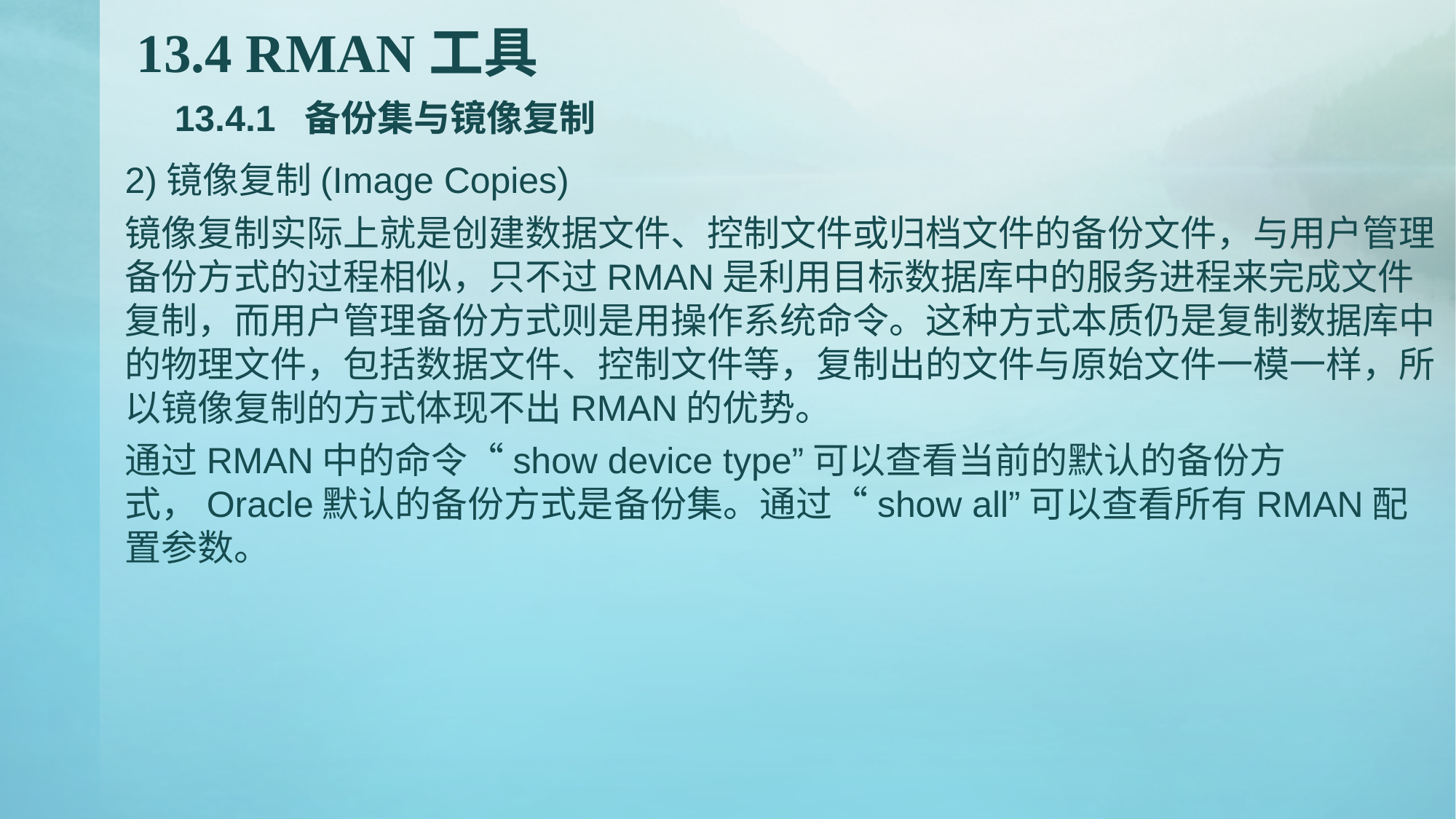

# 13.4 RMAN工具 13.4.1  备份集与镜像复制
2)镜像复制(Image Copies)
镜像复制实际上就是创建数据文件、控制文件或归档文件的备份文件，与用户管理备份方式的过程相似，只不过RMAN是利用目标数据库中的服务进程来完成文件复制，而用户管理备份方式则是用操作系统命令。这种方式本质仍是复制数据库中的物理文件，包括数据文件、控制文件等，复制出的文件与原始文件一模一样，所以镜像复制的方式体现不出RMAN的优势。
通过RMAN中的命令“show device type”可以查看当前的默认的备份方式，Oracle默认的备份方式是备份集。通过“show all”可以查看所有RMAN配置参数。